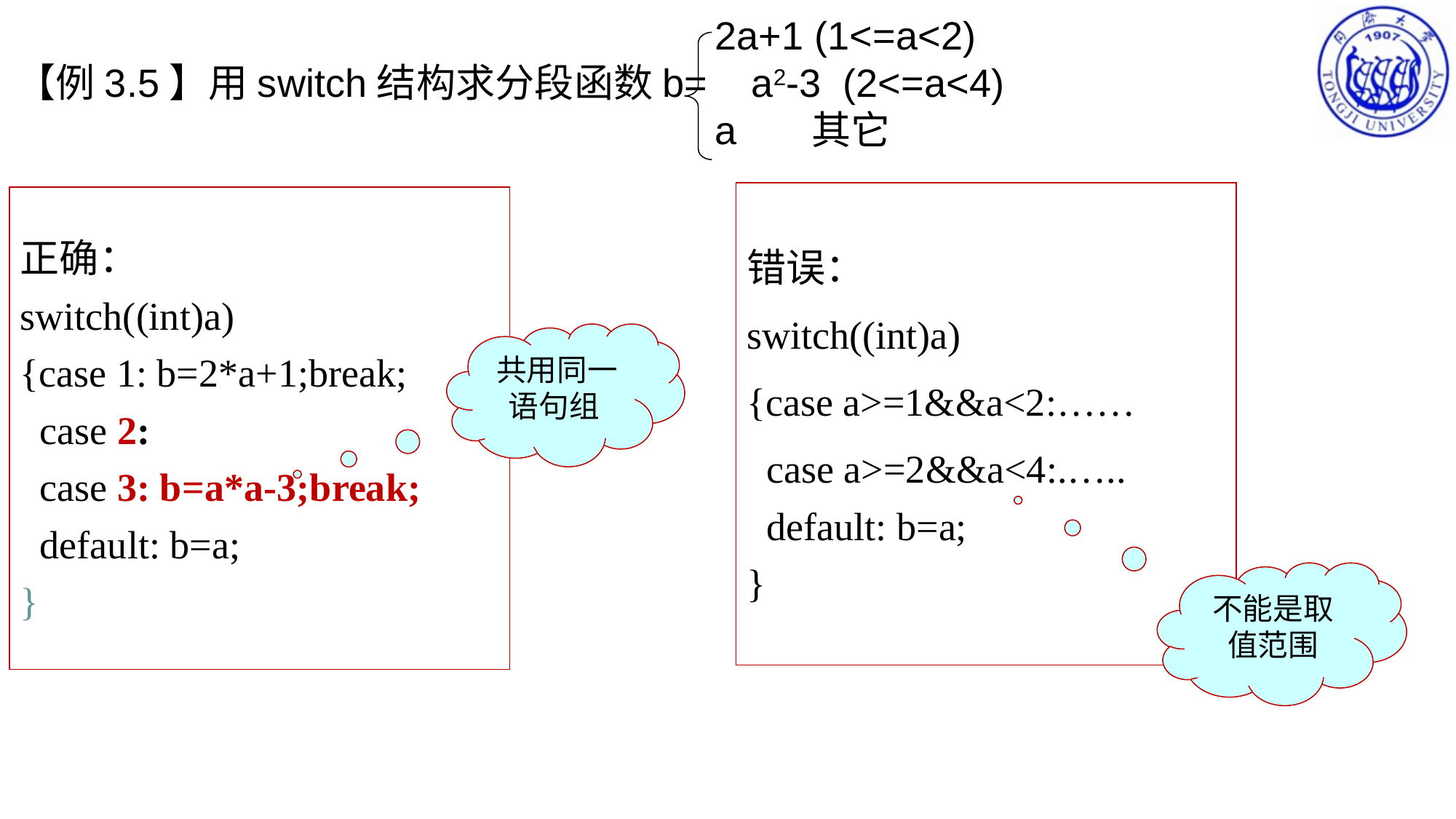

2a+1 (1<=a<2)
【例3.5】用switch结构求分段函数b=    a2-3  (2<=a<4)
						    a      其它

错误：
switch((int)a)
{case a>=1&&a<2:……
  case a>=2&&a<4:.…..
  default: b=a;
}
正确：
switch((int)a)
{case 1: b=2*a+1;break;
  case 2:
  case 3: b=a*a-3;break;
  default: b=a;
}
共用同一语句组

不能是取值范围